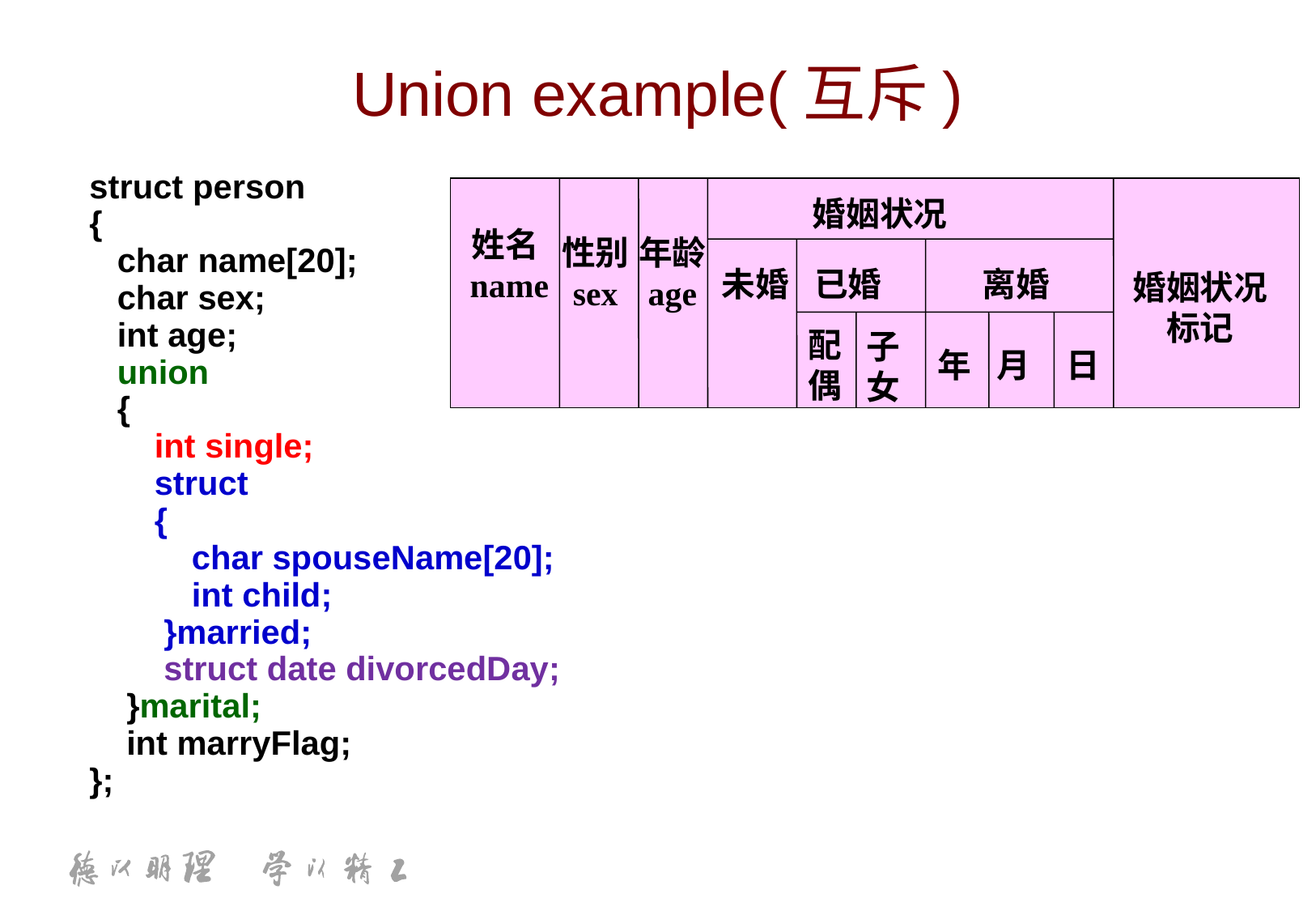

Union example(互斥)
struct person
{
   char name[20];
   char sex;
   int age;
   union
   {
       int single;
       struct
       {
           char spouseName[20];
           int child;
        }married;
        struct date divorcedDay;
    }marital;
    int marryFlag;
};

婚姻状况
姓名name
性别
sex
年龄
age

未婚
已婚
离婚
婚姻状况
标记

配
偶
子
女
年
月
日
133